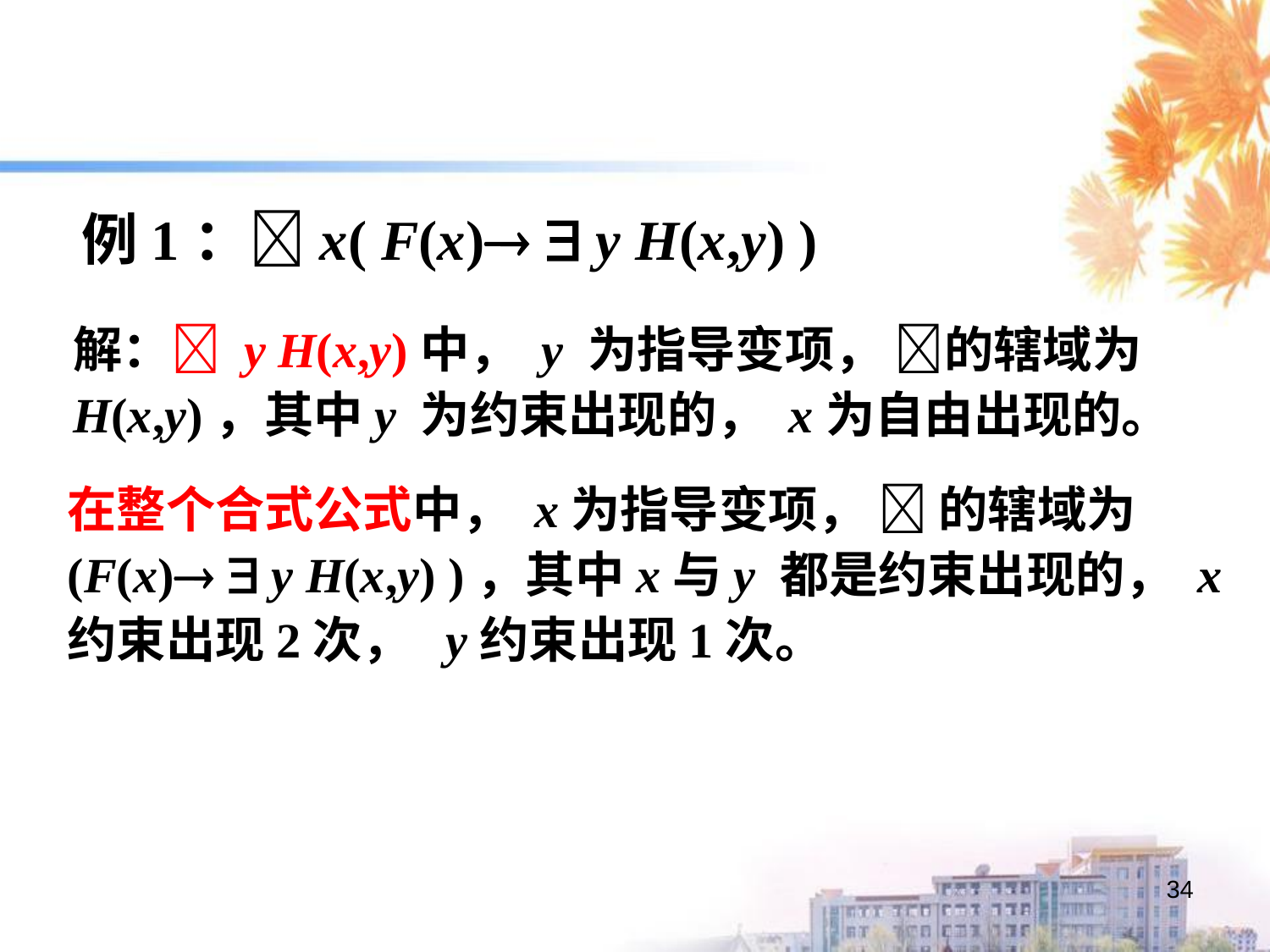

例1：∀x( F(x)→ ∃ y H(x,y) )
解：∃ y H(x,y)中， y 为指导变项， ∃的辖域为H(x,y)，其中y 为约束出现的， x为自由出现的。
在整个合式公式中， x为指导变项， ∀ 的辖域为(F(x)→ ∃ y H(x,y) )，其中x与y 都是约束出现的， x约束出现2次，  y约束出现1次。
34